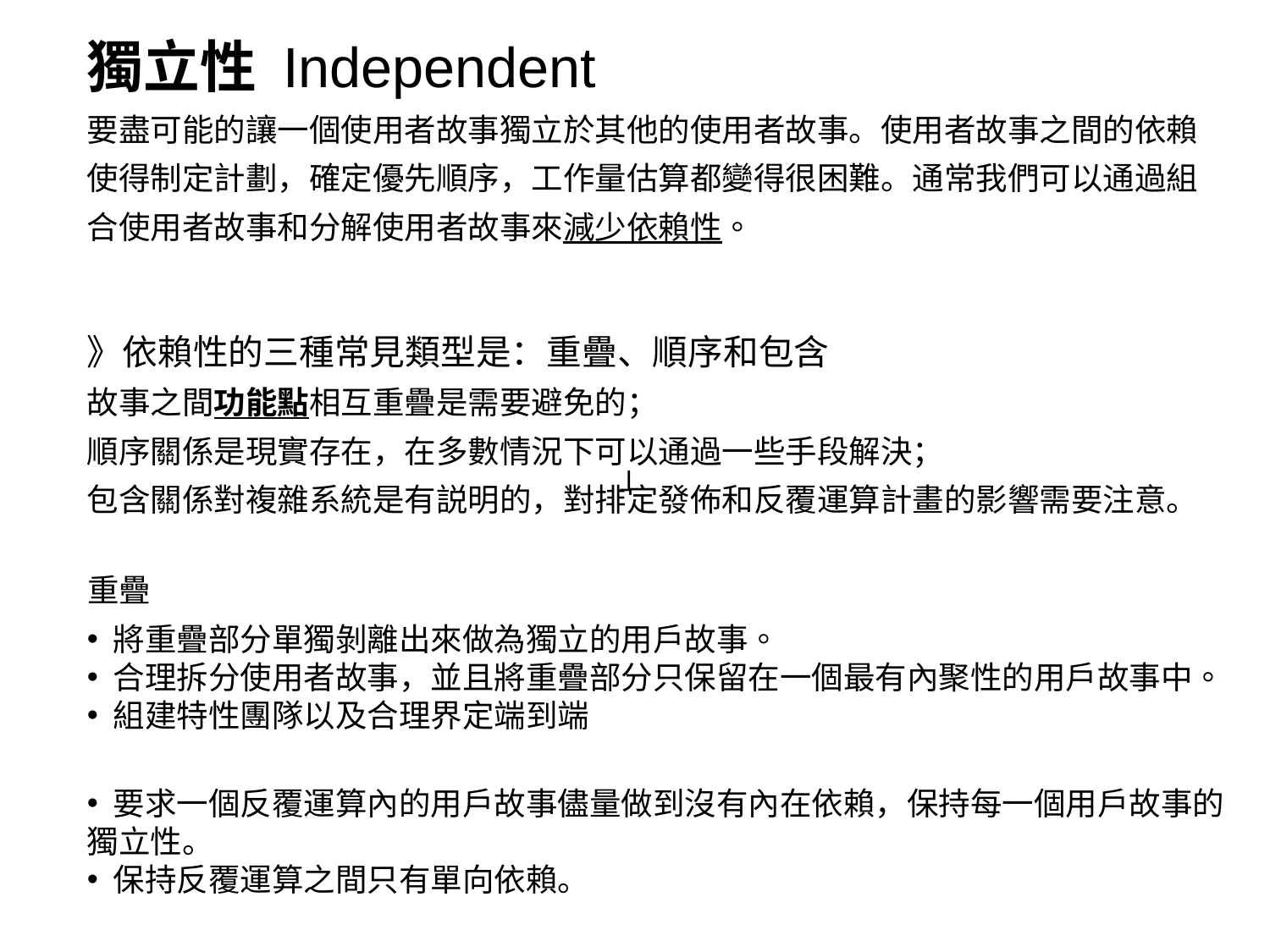

獨立性 Independent
要盡可能的讓一個使用者故事獨立於其他的使用者故事。使用者故事之間的依賴
使得制定計劃，確定優先順序，工作量估算都變得很困難。通常我們可以通過組
合使用者故事和分解使用者故事來減少依賴性。
》依賴性的三種常見類型是：重疊、順序和包含
故事之間功能點相互重疊是需要避免的；
順序關係是現實存在，在多數情況下可以通過一些手段解決；
包含關係對複雜系統是有説明的，對排定發佈和反覆運算計畫的影響需要注意。
」
重疊
 將重疊部分單獨剝離出來做為獨立的用戶故事。
 合理拆分使用者故事，並且將重疊部分只保留在一個最有內聚性的用戶故事中。
 組建特性團隊以及合理界定端到端
 要求一個反覆運算內的用戶故事儘量做到沒有內在依賴，保持每一個用戶故事的獨立性。
 保持反覆運算之間只有單向依賴。